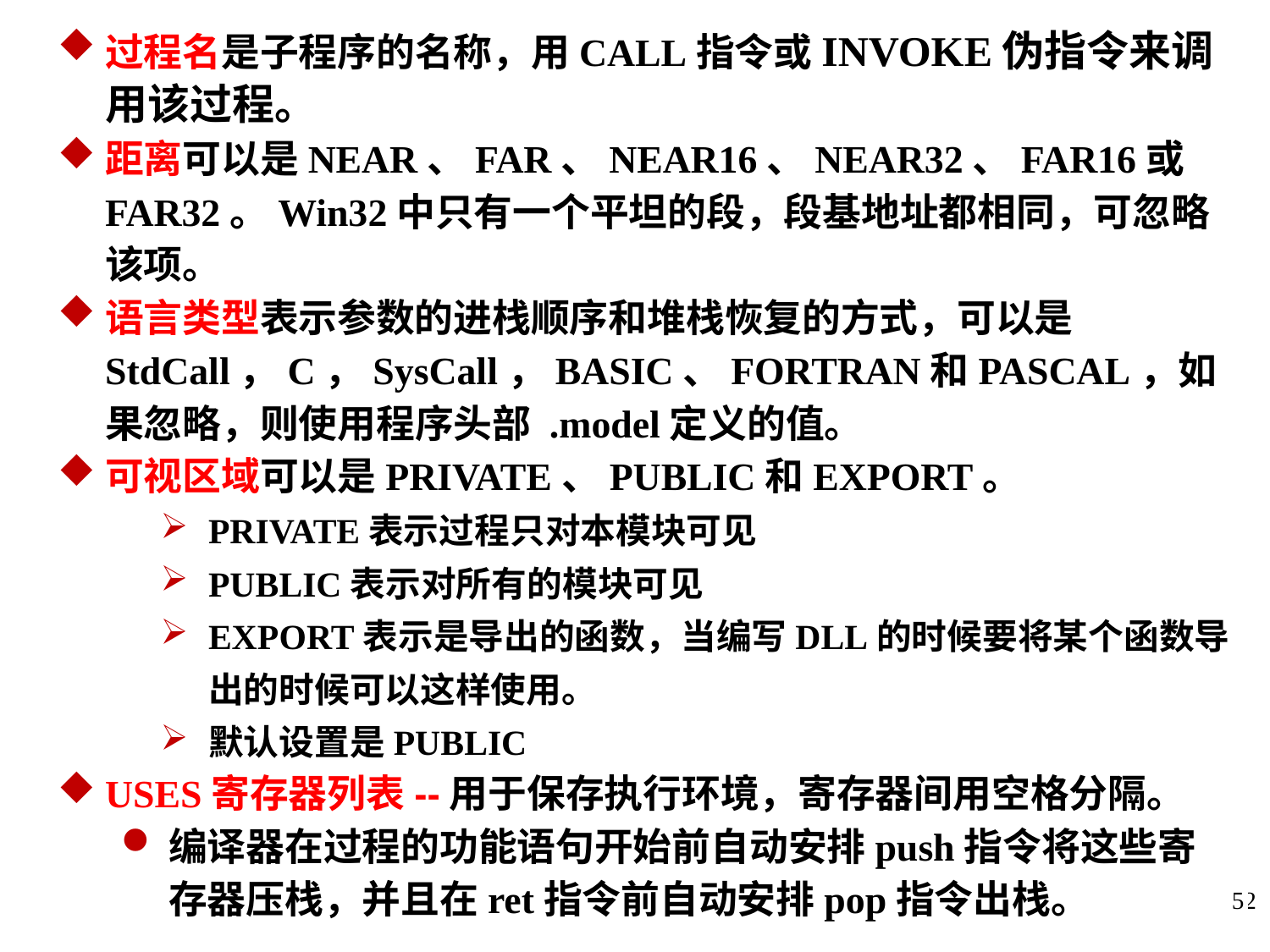

过程名是子程序的名称，用CALL指令或INVOKE伪指令来调用该过程。
距离可以是NEAR、FAR、NEAR16、NEAR32、FAR16或FAR32。Win32中只有一个平坦的段，段基地址都相同，可忽略该项。
语言类型表示参数的进栈顺序和堆栈恢复的方式，可以是StdCall，C，SysCall，BASIC、FORTRAN和PASCAL，如果忽略，则使用程序头部 .model定义的值。
可视区域可以是PRIVATE、PUBLIC和EXPORT。
PRIVATE表示过程只对本模块可见
PUBLIC表示对所有的模块可见
EXPORT表示是导出的函数，当编写DLL的时候要将某个函数导出的时候可以这样使用。
默认设置是PUBLIC
USES寄存器列表--用于保存执行环境，寄存器间用空格分隔。
编译器在过程的功能语句开始前自动安排push指令将这些寄存器压栈，并且在ret指令前自动安排pop指令出栈。
52